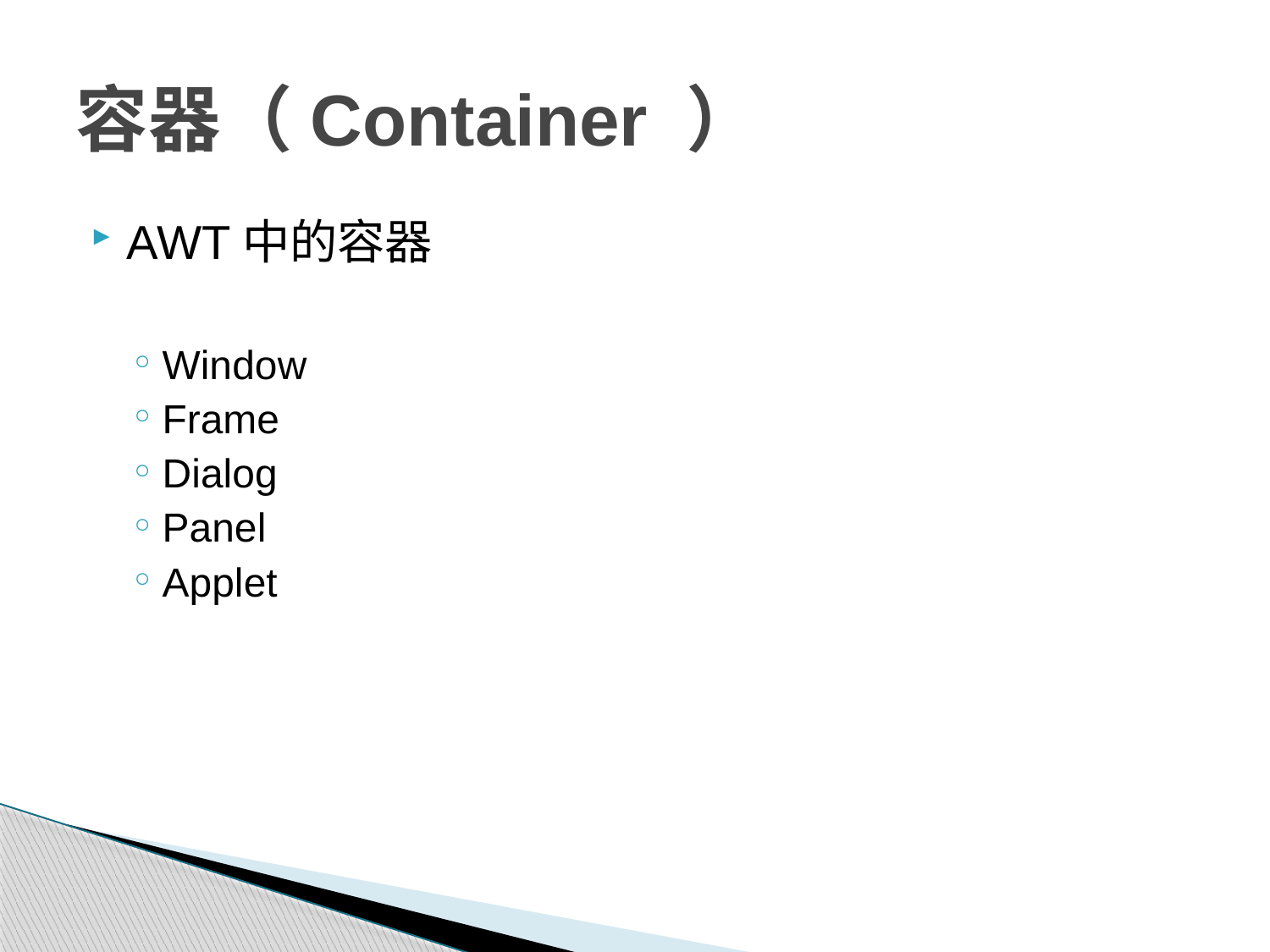

# 容器（Container ）
AWT中的容器

Window
Frame
Dialog
Panel
Applet